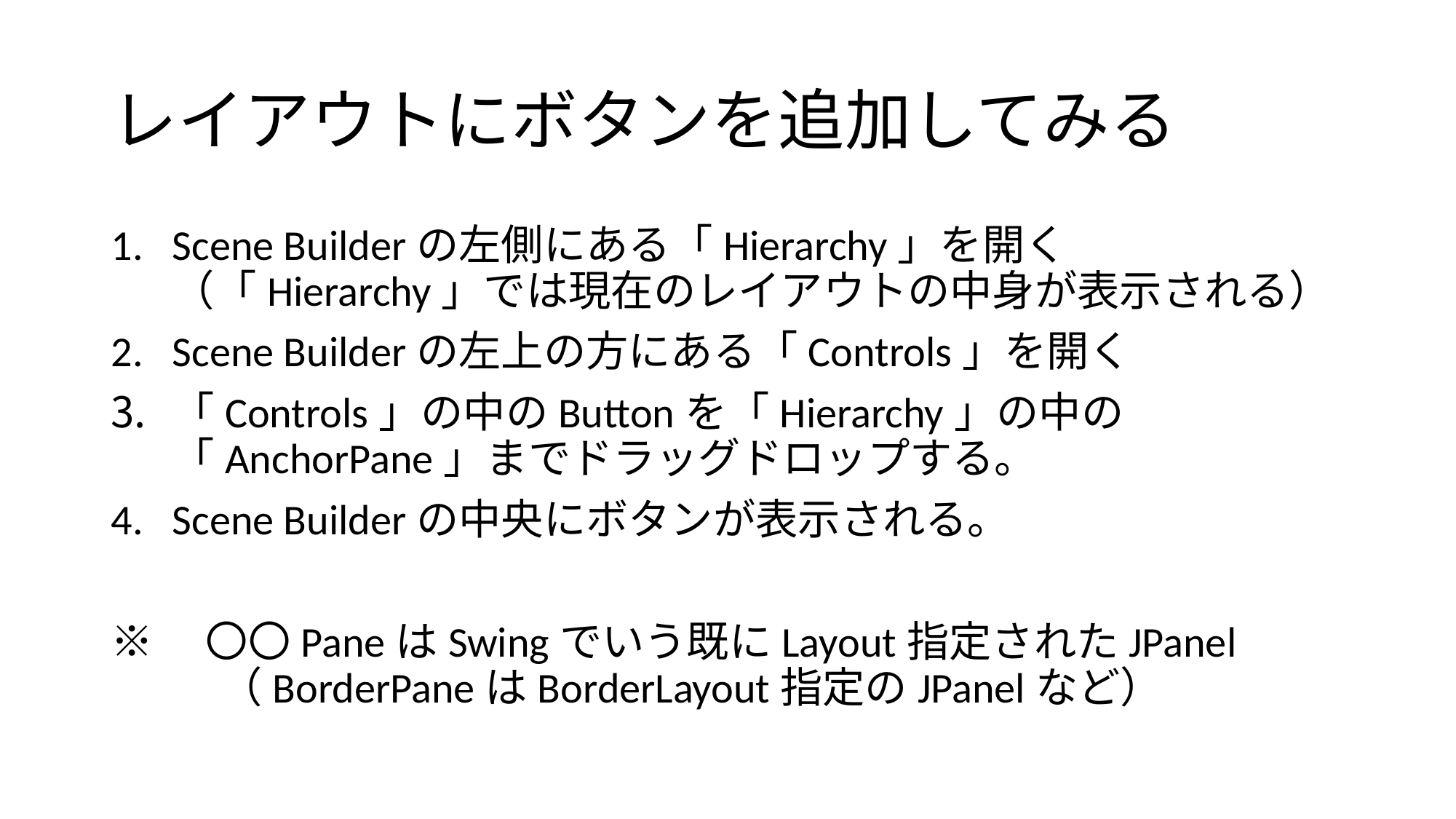

# レイアウトにボタンを追加してみる
Scene Builderの左側にある「Hierarchy」を開く
（「Hierarchy」では現在のレイアウトの中身が表示される）
Scene Builderの左上の方にある「Controls」を開く
「Controls」の中のButtonを「Hierarchy」の中の「AnchorPane」までドラッグドロップする。
Scene Builderの中央にボタンが表示される。

※　〇〇PaneはSwingでいう既にLayout指定されたJPanel
	（BorderPaneはBorderLayout指定のJPanelなど）